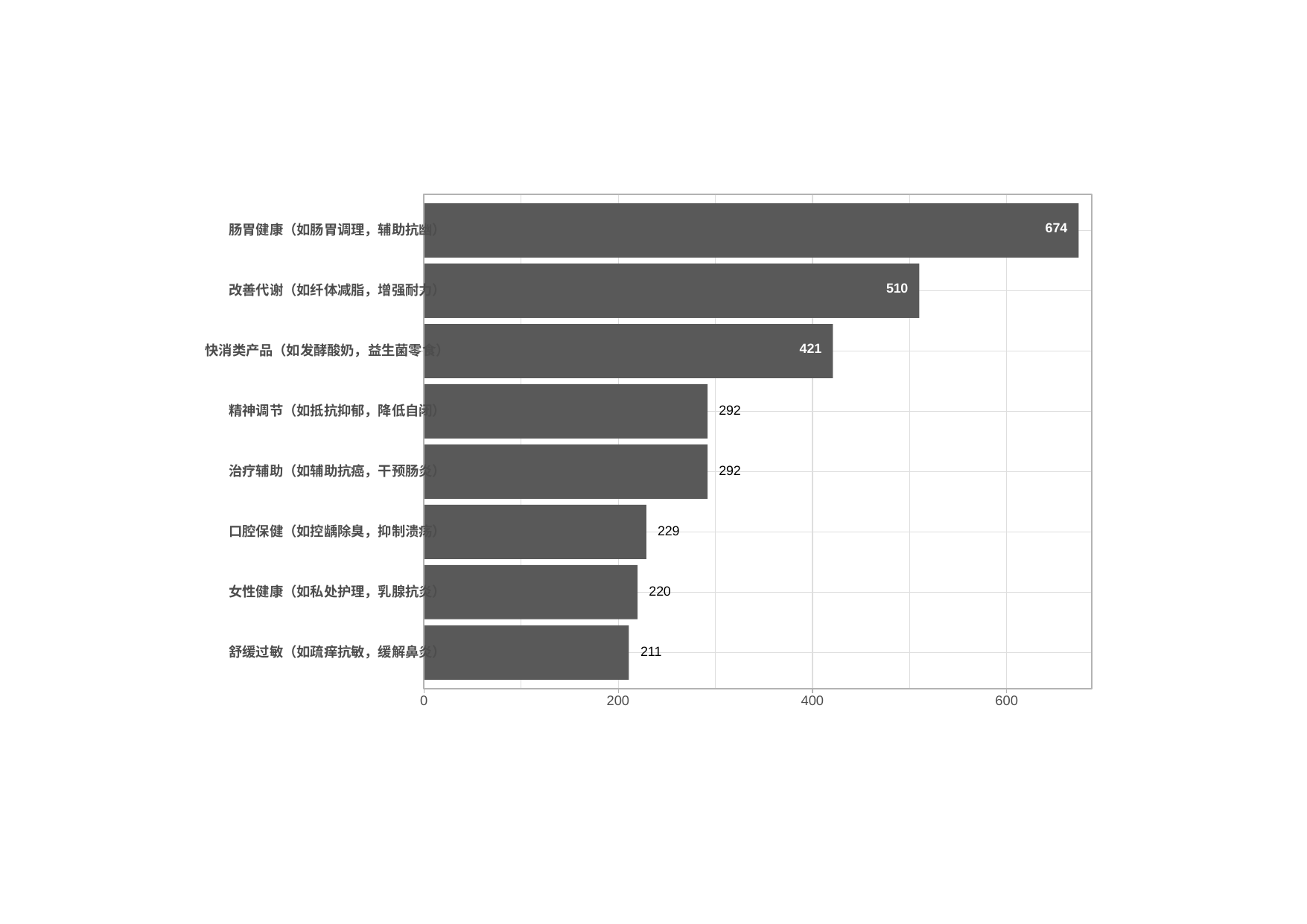

674
肠胃健康（如肠胃调理，辅助抗幽）

510
改善代谢（如纤体减脂，增强耐力）

421
快消类产品（如发酵酸奶，益生菌零食）

292
精神调节（如抵抗抑郁，降低自闭）

292
治疗辅助（如辅助抗癌，干预肠炎）

229
口腔保健（如控龋除臭，抑制溃疡）

220
女性健康（如私处护理，乳腺抗炎）

211
舒缓过敏（如疏痒抗敏，缓解鼻炎）

0
200
400
600